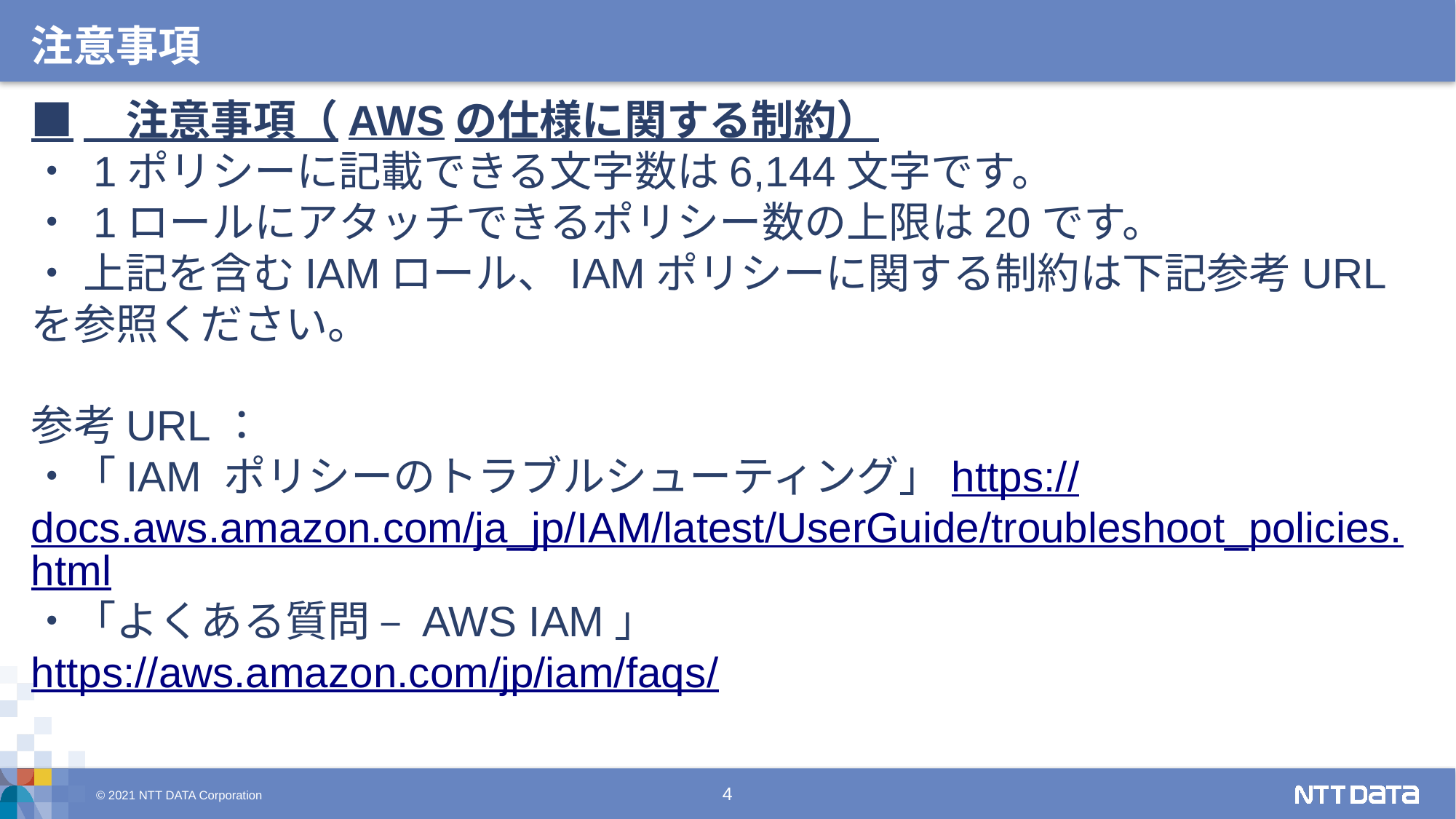

注意事項
■　注意事項（AWSの仕様に関する制約）
・ 1ポリシーに記載できる文字数は6,144文字です。
・ 1ロールにアタッチできるポリシー数の上限は20です。
・ 上記を含むIAMロール、IAMポリシーに関する制約は下記参考URLを参照ください。

参考URL：
・「IAM ポリシーのトラブルシューティング」https://docs.aws.amazon.com/ja_jp/IAM/latest/UserGuide/troubleshoot_policies.html
・「よくある質問 – AWS IAM」
https://aws.amazon.com/jp/iam/faqs/